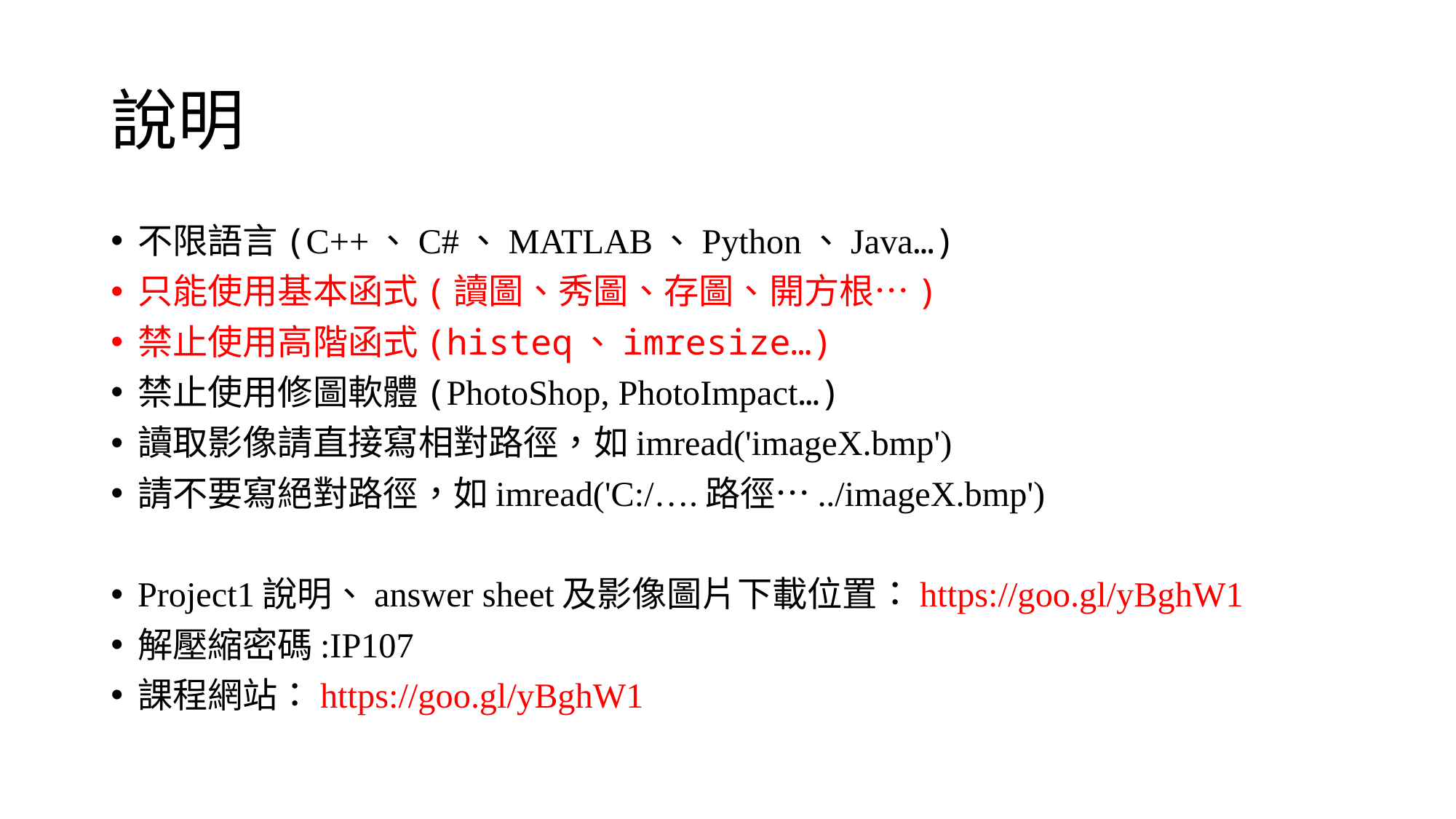

# 說明
不限語言(C++、C#、MATLAB、Python、Java…)
只能使用基本函式(讀圖、秀圖、存圖、開方根…)
禁止使用高階函式(histeq、imresize…)
禁止使用修圖軟體(PhotoShop, PhotoImpact…)
讀取影像請直接寫相對路徑，如imread('imageX.bmp')
請不要寫絕對路徑，如imread('C:/….路徑…../imageX.bmp')

Project1說明、answer sheet及影像圖片下載位置：https://goo.gl/yBghW1
解壓縮密碼:IP107
課程網站：https://goo.gl/yBghW1